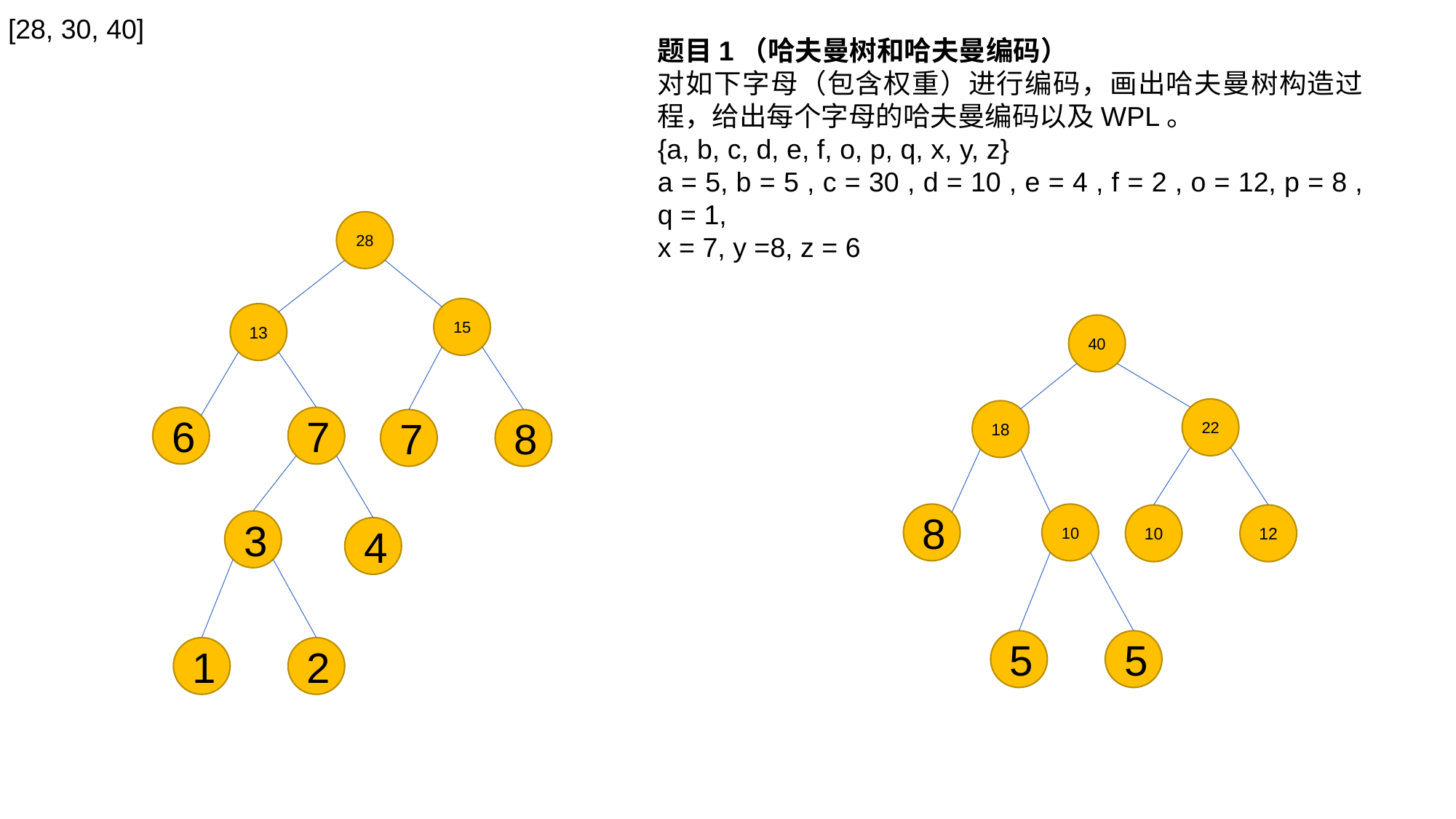

[28, 30, 40]
题目1（哈夫曼树和哈夫曼编码）
对如下字母（包含权重）进行编码，画出哈夫曼树构造过程，给出每个字母的哈夫曼编码以及WPL。
{a, b, c, d, e, f, o, p, q, x, y, z}
a = 5, b = 5 , c = 30 , d = 10 , e = 4 , f = 2 , o = 12, p = 8 , q = 1,
x = 7, y =8, z = 6
28
15
13
40
22
18
6
7
7
8
8
10
10
12
3
4
5
5
1
2